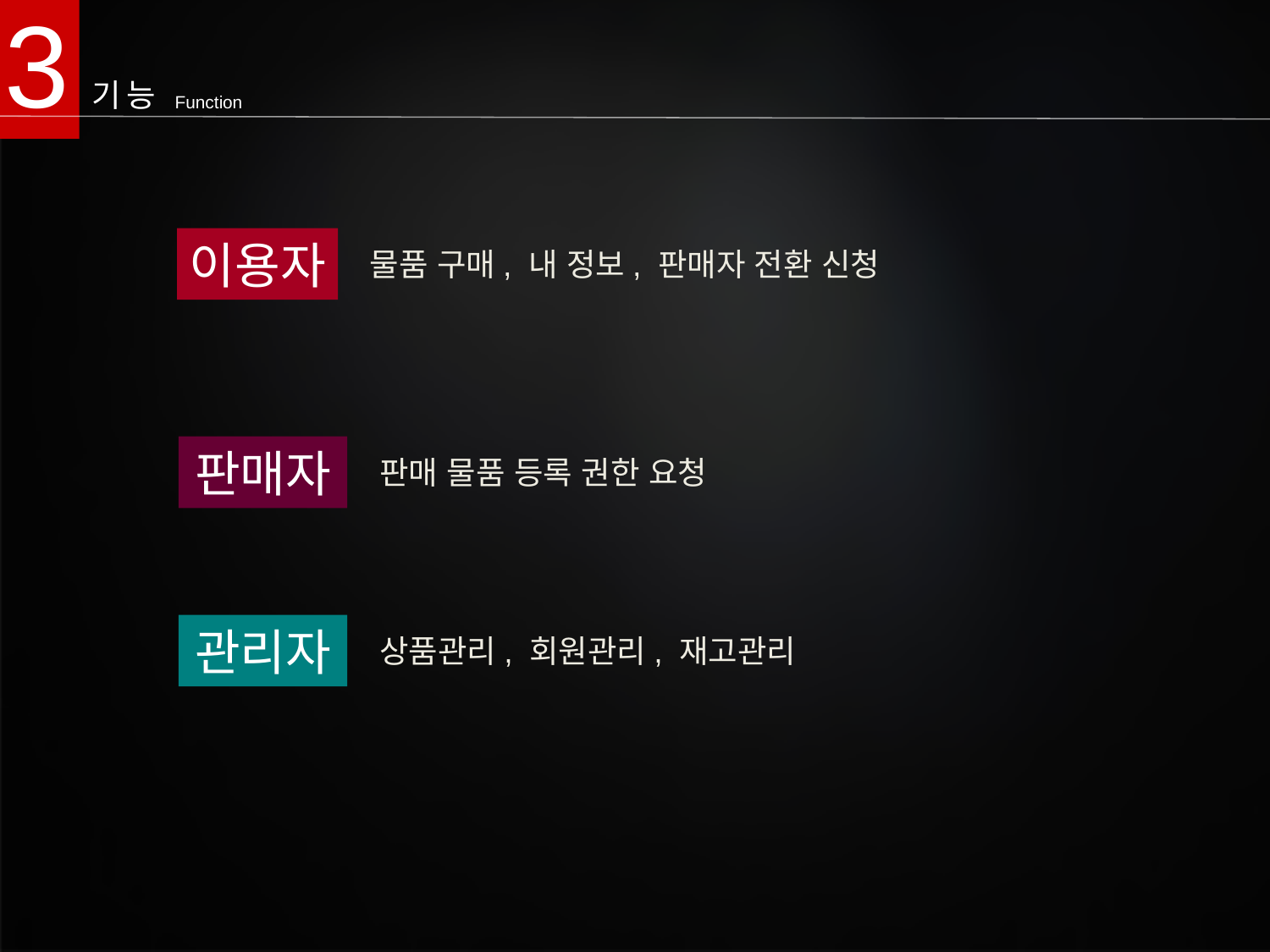

3

기능
Function
이용자
물품 구매, 내 정보, 판매자 전환 신청
판매자
판매 물품 등록 권한 요청
관리자
상품관리, 회원관리, 재고관리